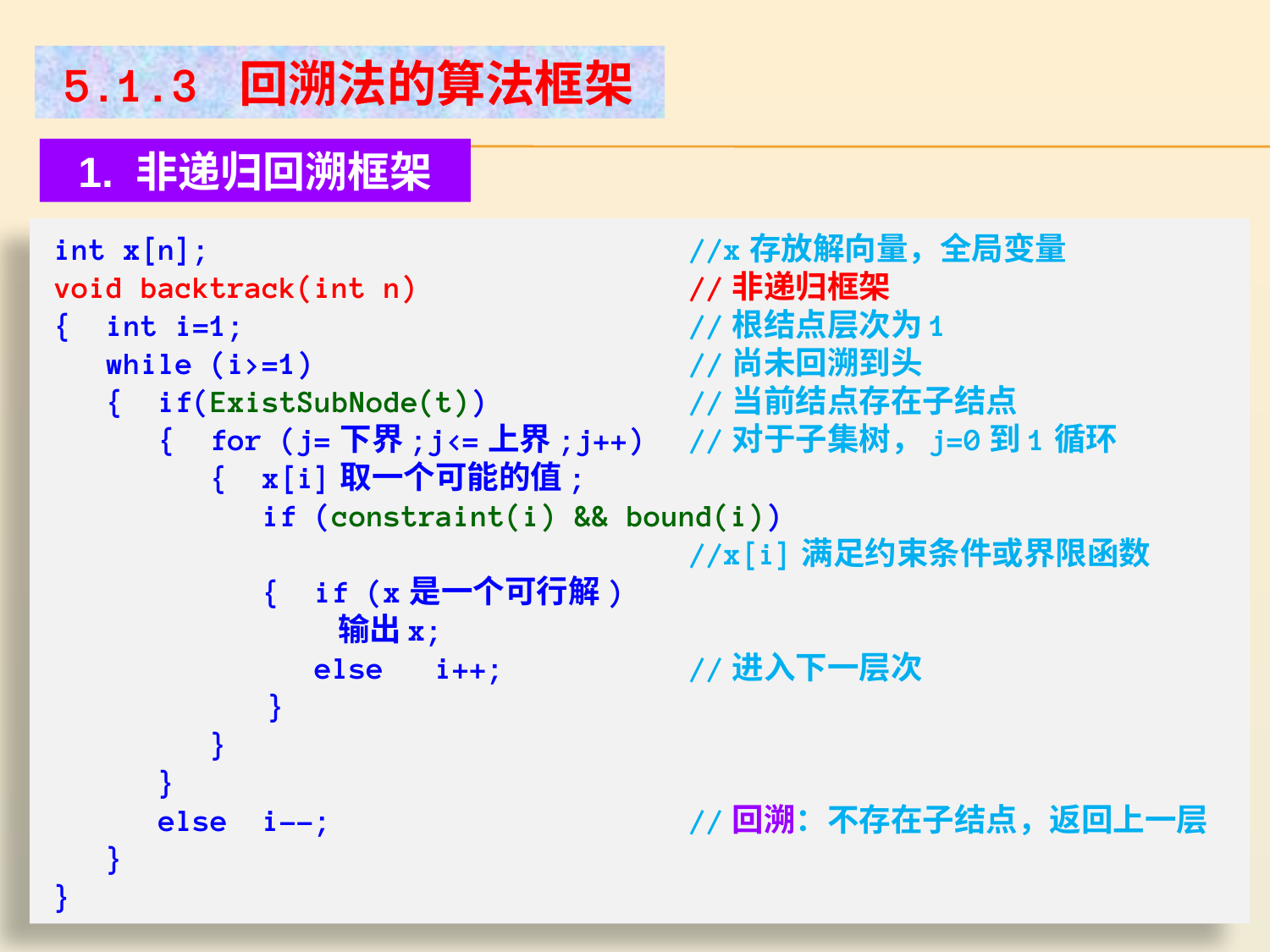

5.1.3 回溯法的算法框架
1. 非递归回溯框架
int x[n];				//x存放解向量，全局变量
void backtrack(int n)			//非递归框架
{  int i=1;				//根结点层次为1
   while (i>=1)			//尚未回溯到头
   {  if(ExistSubNode(t)) 		//当前结点存在子结点
      {  for (j=下界;j<=上界;j++)	//对于子集树，j=0到1循环
         {  x[i]取一个可能的值;
            if (constraint(i) && bound(i))
					//x[i]满足约束条件或界限函数
            {  if (x是一个可行解)
		   输出x;
               else	i++;		//进入下一层次
	     }
         }
      }
      else  i--;			//回溯：不存在子结点，返回上一层
   }
}